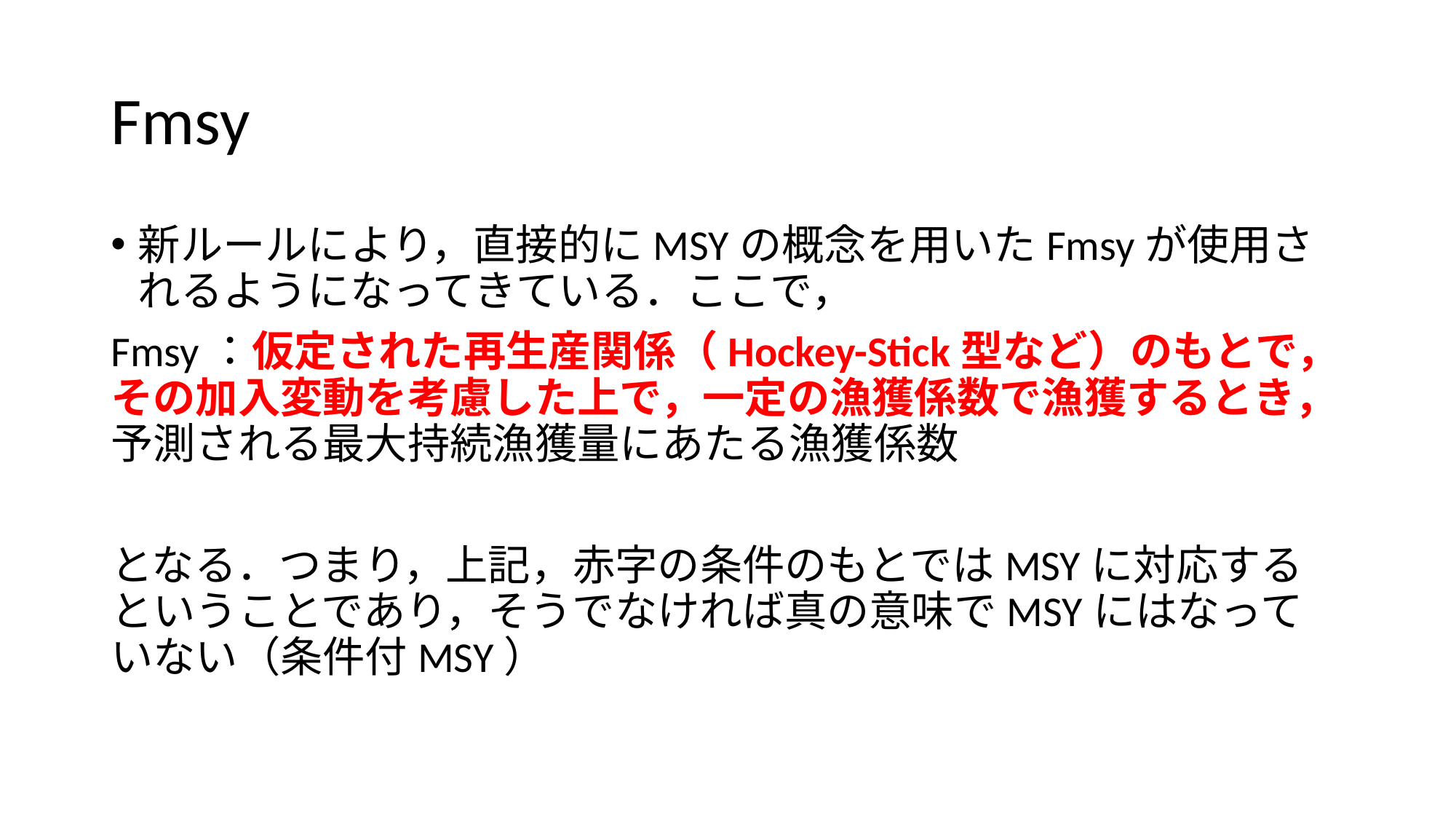

# Fmsy
新ルールにより，直接的にMSYの概念を用いたFmsyが使用されるようになってきている．ここで，
Fmsy：仮定された再生産関係（Hockey-Stick型など）のもとで，その加入変動を考慮した上で，一定の漁獲係数で漁獲するとき，予測される最大持続漁獲量にあたる漁獲係数

となる．つまり，上記，赤字の条件のもとではMSYに対応するということであり，そうでなければ真の意味でMSYにはなっていない（条件付MSY）